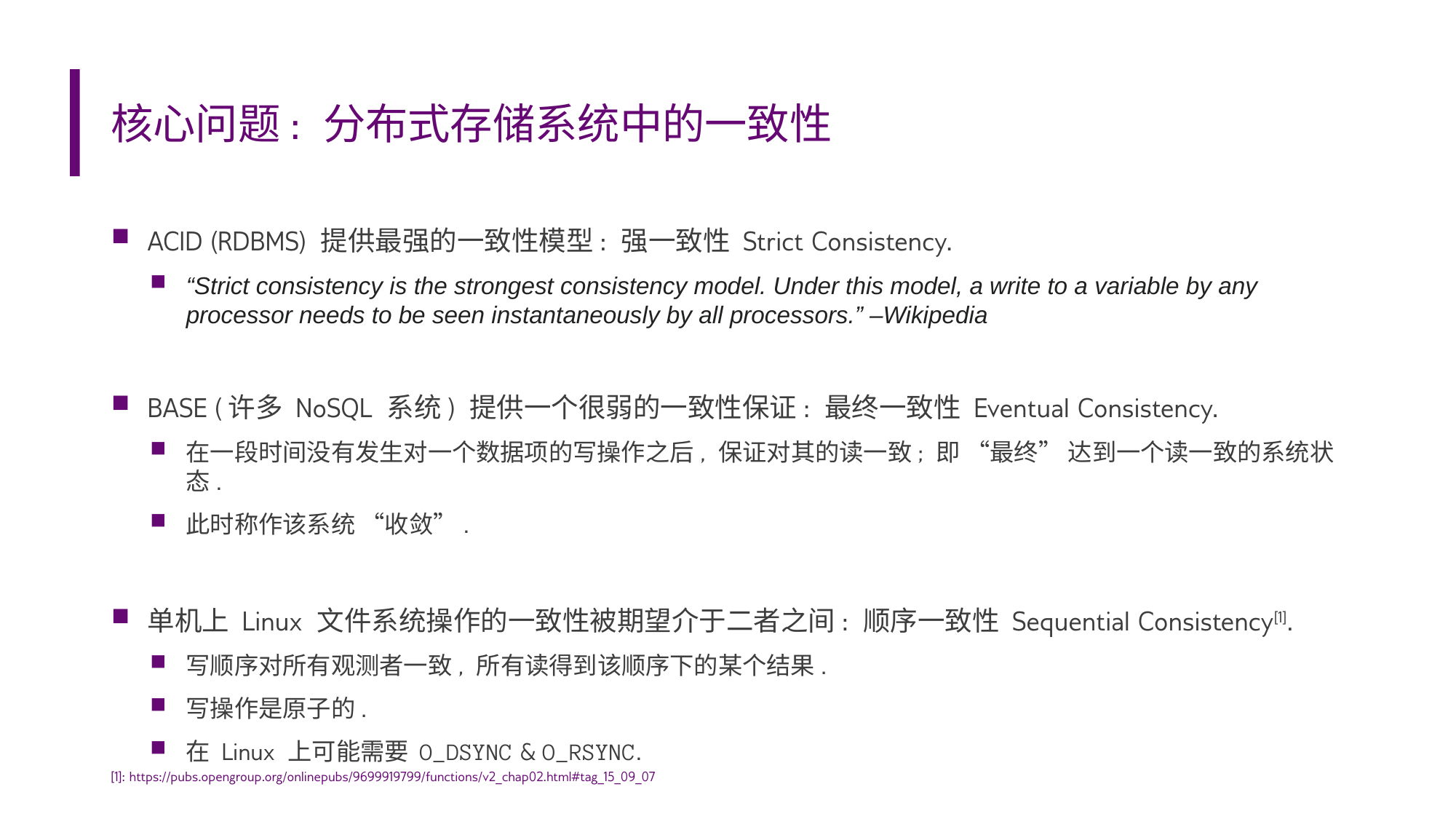

# 核心问题: 分布式存储系统中的一致性
ACID (RDBMS) 提供最强的一致性模型: 强一致性 Strict Consistency.
“Strict consistency is the strongest consistency model. Under this model, a write to a variable by any processor needs to be seen instantaneously by all processors.” –Wikipedia

BASE (许多 NoSQL 系统) 提供一个很弱的一致性保证: 最终一致性 Eventual Consistency.
在一段时间没有发生对一个数据项的写操作之后, 保证对其的读一致; 即 “最终” 达到一个读一致的系统状态.
此时称作该系统 “收敛”.

单机上 Linux 文件系统操作的一致性被期望介于二者之间: 顺序一致性 Sequential Consistency[1].
写顺序对所有观测者一致, 所有读得到该顺序下的某个结果.
写操作是原子的.
在 Linux 上可能需要 O_DSYNC & O_RSYNC.

[1]: https://pubs.opengroup.org/onlinepubs/9699919799/functions/v2_chap02.html#tag_15_09_07